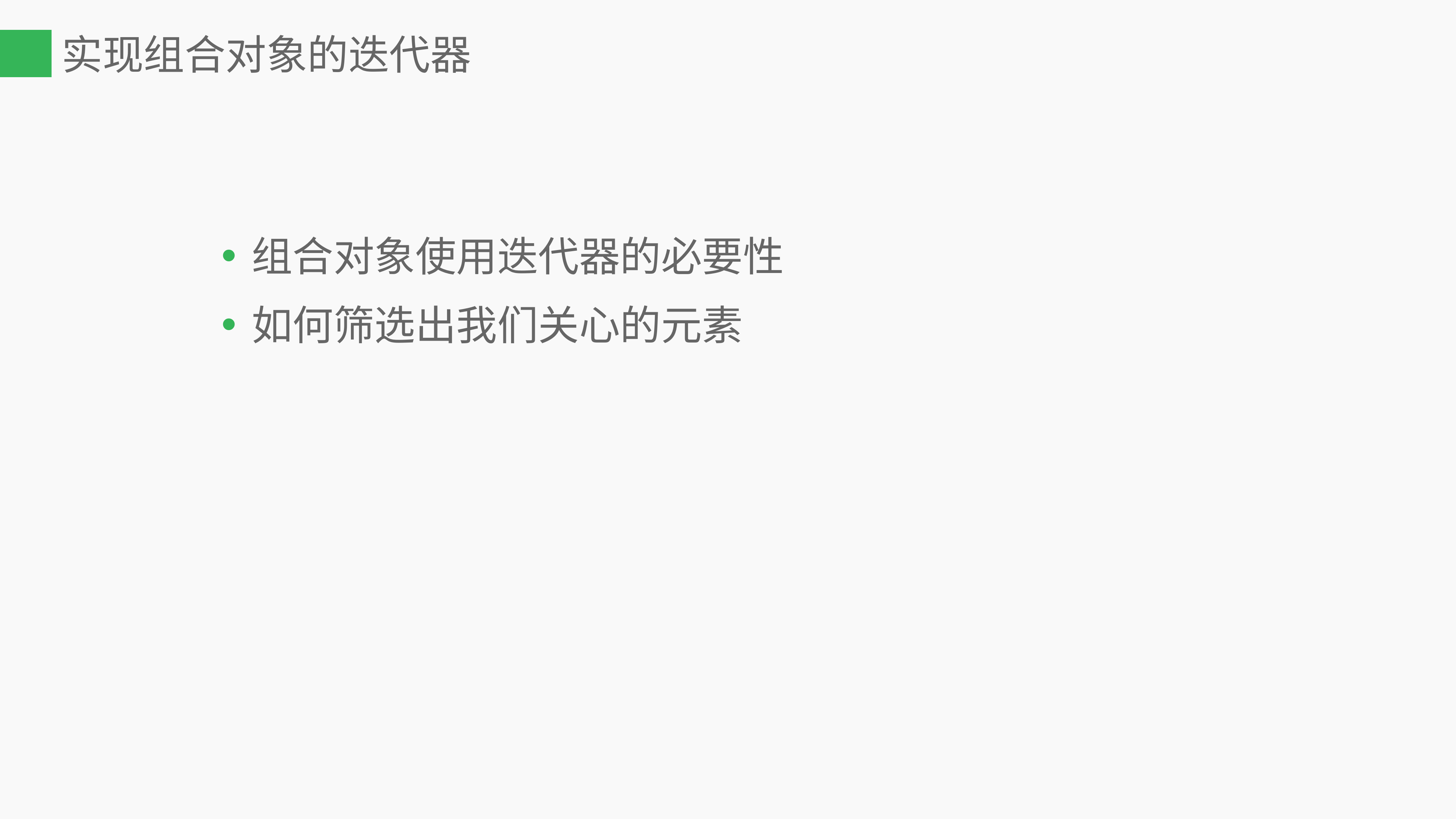

# 实现组合对象的迭代器
组合对象使用迭代器的必要性
如何筛选出我们关心的元素